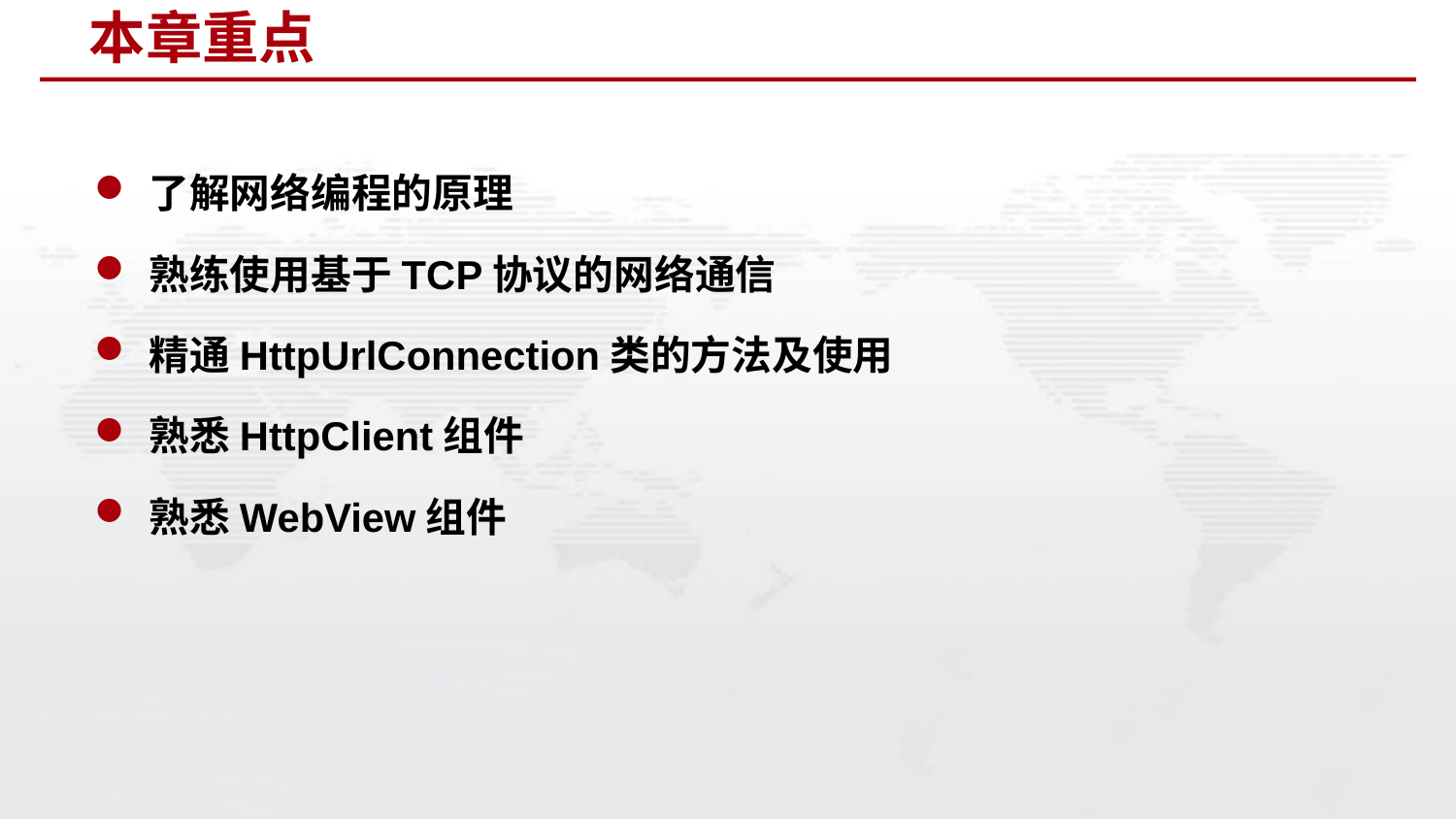

# 本章重点
了解网络编程的原理
熟练使用基于TCP协议的网络通信
精通HttpUrlConnection类的方法及使用
熟悉HttpClient组件
熟悉WebView组件